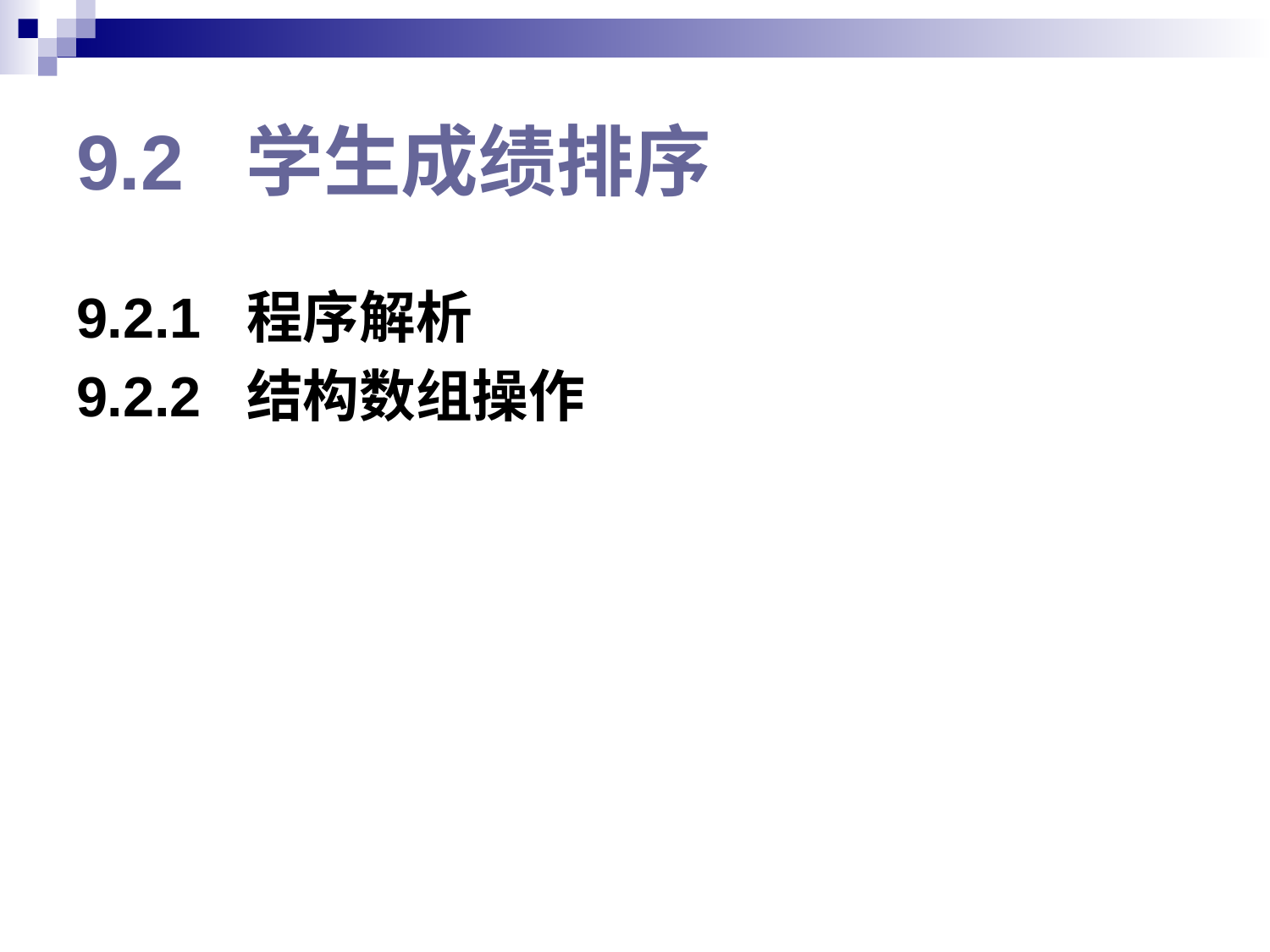

# 9.2  学生成绩排序
9.2.1  程序解析
9.2.2  结构数组操作